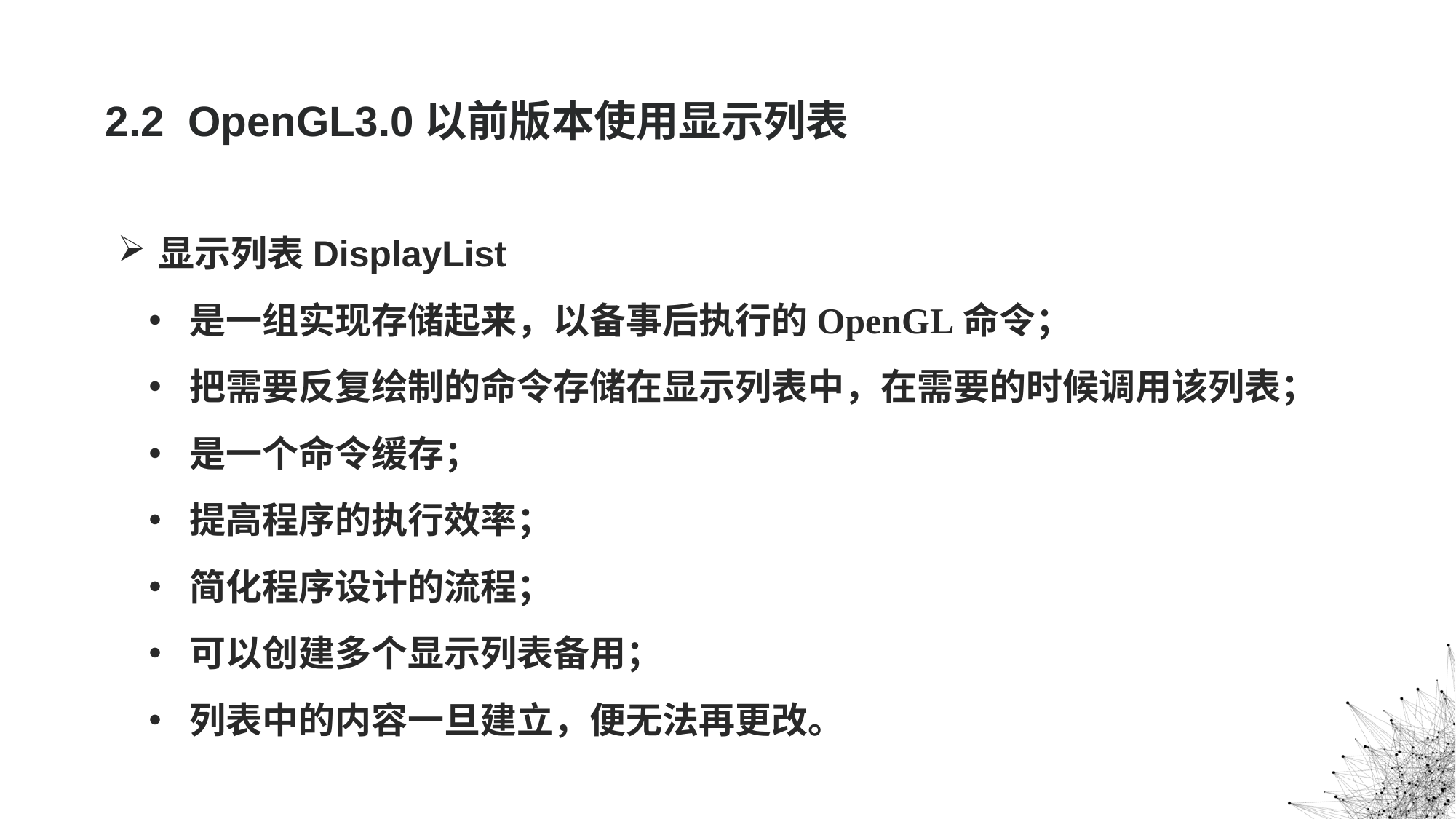

# 2.2  OpenGL3.0以前版本使用显示列表
显示列表DisplayList
是一组实现存储起来，以备事后执行的OpenGL命令；
把需要反复绘制的命令存储在显示列表中，在需要的时候调用该列表；
是一个命令缓存；
提高程序的执行效率；
简化程序设计的流程；
可以创建多个显示列表备用；
列表中的内容一旦建立，便无法再更改。